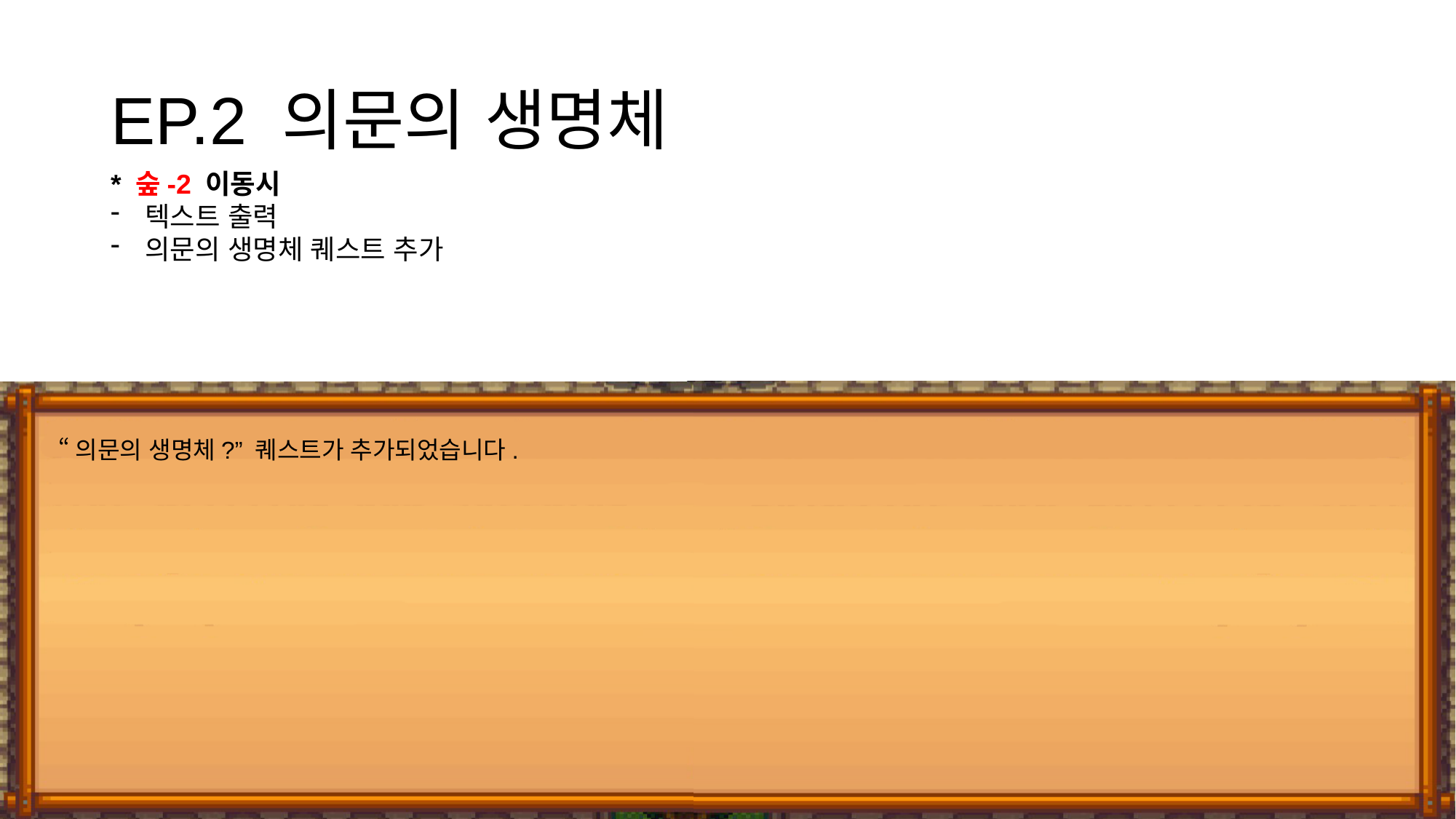

# EP.2 의문의 생명체
* 숲-2 이동시
텍스트 출력
의문의 생명체 퀘스트 추가
“의문의 생명체?” 퀘스트가 추가되었습니다.